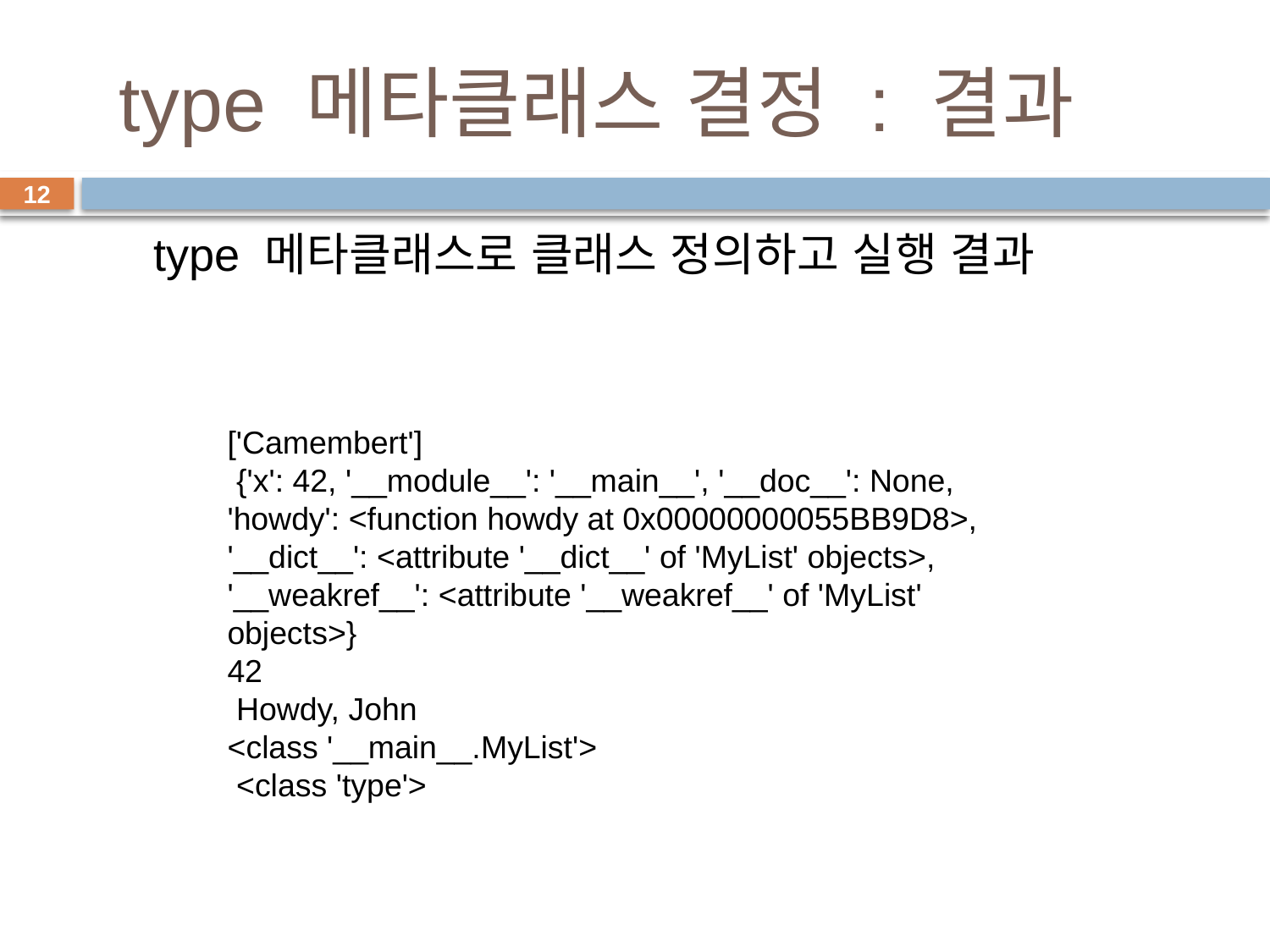

# type 메타클래스 결정 : 결과
12
 type 메타클래스로 클래스 정의하고 실행 결과
['Camembert']
 {'x': 42, '__module__': '__main__', '__doc__': None, 'howdy': <function howdy at 0x00000000055BB9D8>, '__dict__': <attribute '__dict__' of 'MyList' objects>, '__weakref__': <attribute '__weakref__' of 'MyList' objects>}
42
 Howdy, John
<class '__main__.MyList'>
 <class 'type'>